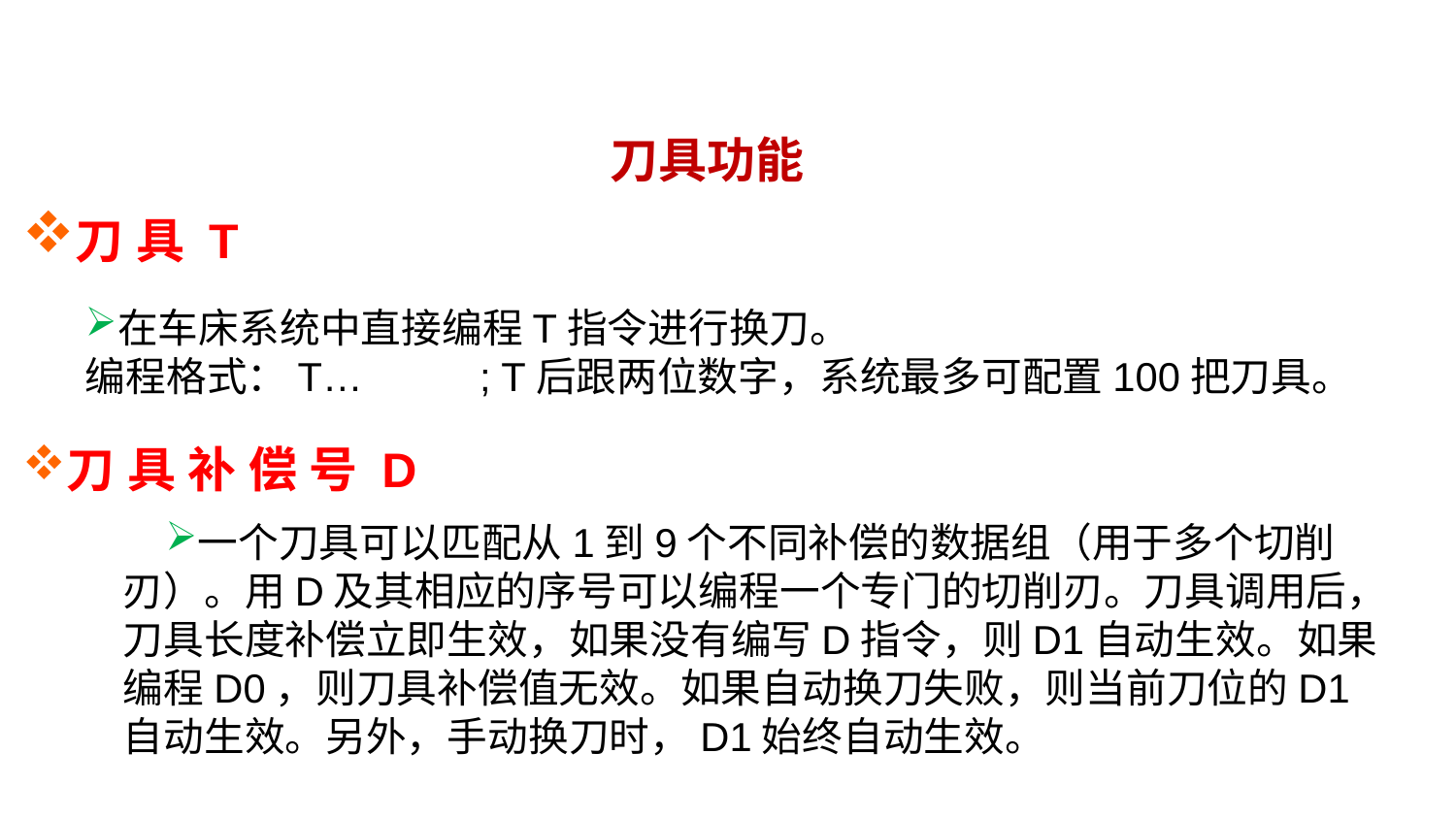

刀具功能
刀具T
在车床系统中直接编程T指令进行换刀。
编程格式：T…	; T后跟两位数字，系统最多可配置100把刀具。
刀具补偿号D
一个刀具可以匹配从1到9个不同补偿的数据组（用于多个切削刃）。用D及其相应的序号可以编程一个专门的切削刃。刀具调用后，刀具长度补偿立即生效，如果没有编写D指令，则D1自动生效。如果编程D0，则刀具补偿值无效。如果自动换刀失败，则当前刀位的D1自动生效。另外，手动换刀时，D1始终自动生效。